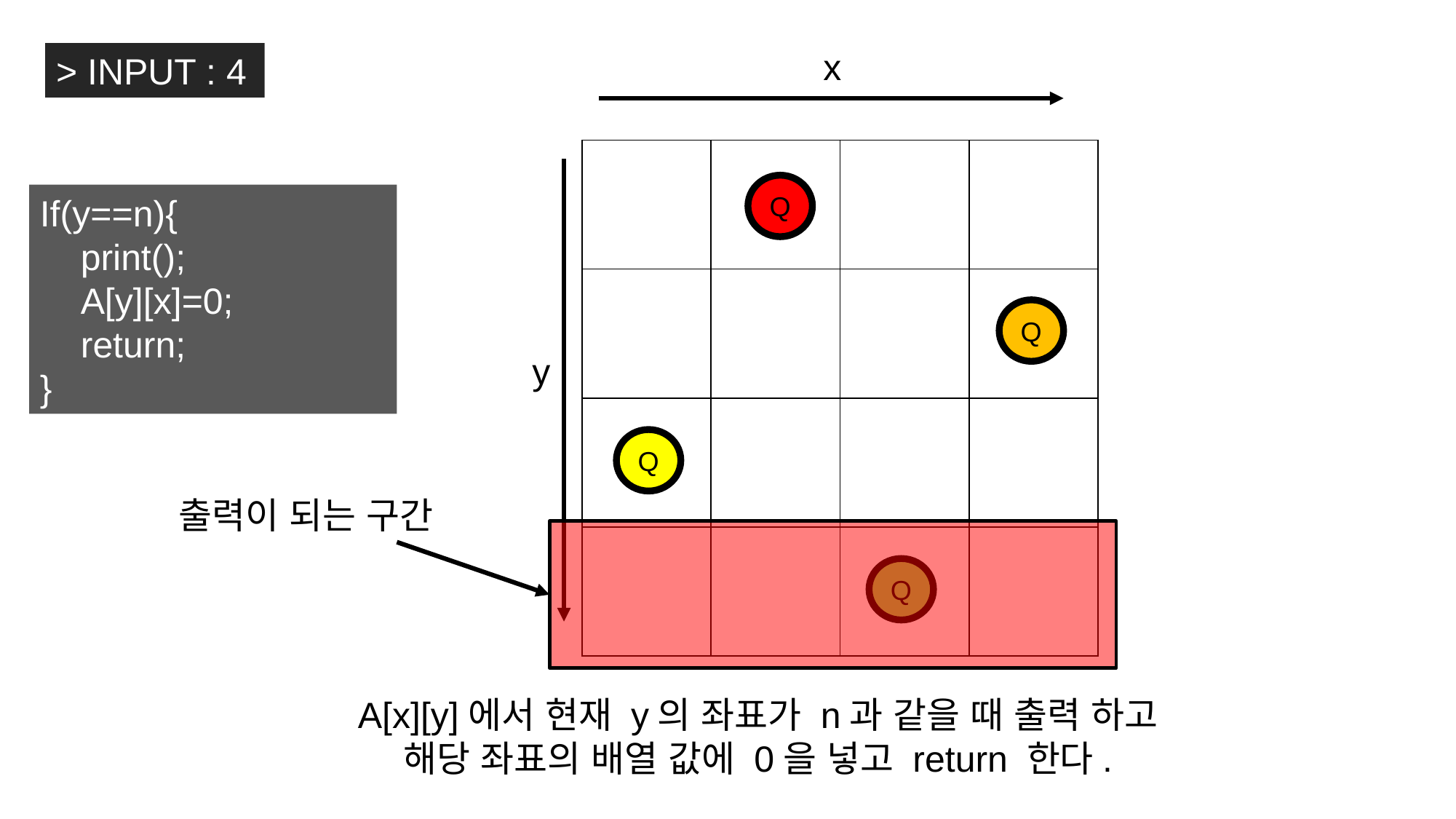

x
> INPUT : 4
|  |  |  |  |
| --- | --- | --- | --- |
|  |  |  |  |
|  |  |  |  |
|  |  |  |  |
Q
If(y==n){
    print();
    A[y][x]=0;
    return;
}
Q
y
Q
출력이 되는 구간

Q
A[x][y]에서 현재 y의 좌표가 n과 같을 때 출력 하고
해당 좌표의 배열 값에 0을 넣고 return 한다.